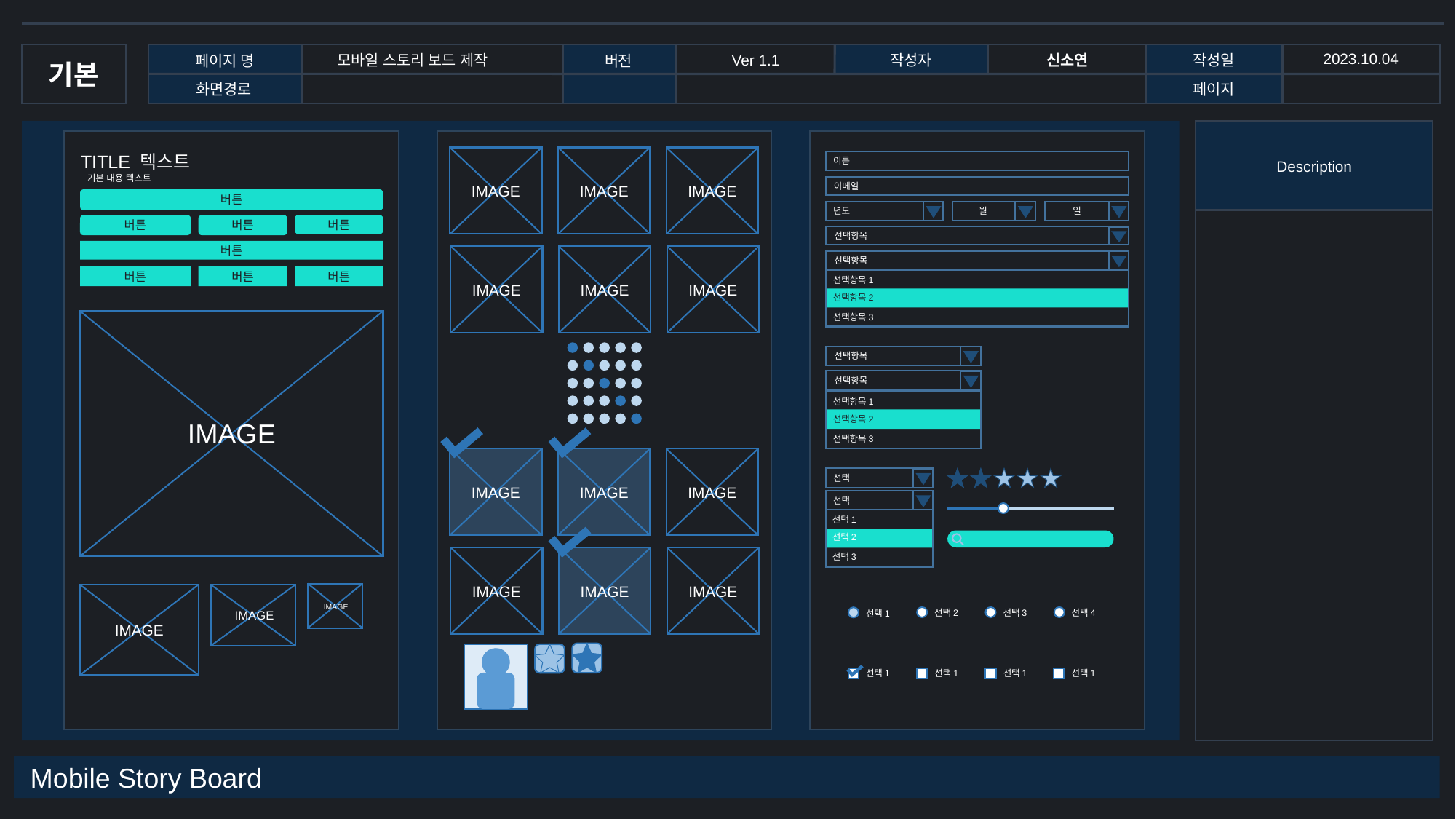

2023.10.04

모바일 스토리 보드 제작
Ver 1.1
작성자
신소연
작성일
버전
페이지 명
기본
화면경로
페이지

TITLE 텍스트

이름
Description

기본 내용 텍스트
이메일

IMAGE
IMAGE
IMAGE
버튼

년도
월
일

버튼
버튼
버튼

선택항목

버튼

선택항목

버튼
버튼
버튼

선택항목1

IMAGE
IMAGE
IMAGE
선택항목2

선택항목3

선택항목

선택항목

선택항목1

선택항목2

IMAGE

선택항목3

선택

IMAGE
IMAGE
IMAGE
선택

선택1

선택2

선택3

IMAGE
IMAGE
IMAGE

IMAGE
선택2
선택3
선택4
선택1
IMAGE

IMAGE

선택1
선택1
선택1
선택1

Mobile Story Board